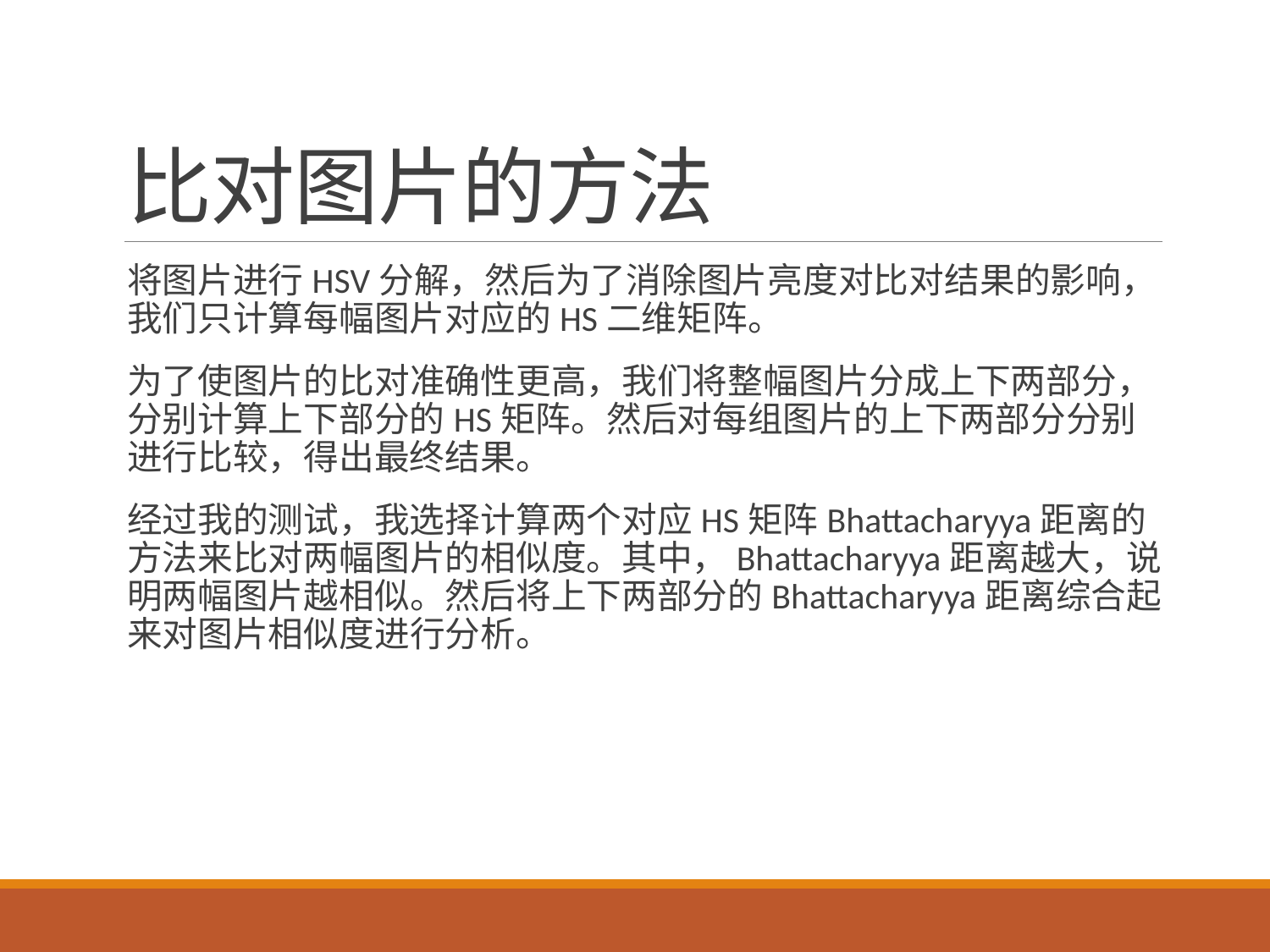

# 比对图片的方法
将图片进行HSV分解，然后为了消除图片亮度对比对结果的影响，我们只计算每幅图片对应的HS二维矩阵。
为了使图片的比对准确性更高，我们将整幅图片分成上下两部分，分别计算上下部分的HS矩阵。然后对每组图片的上下两部分分别进行比较，得出最终结果。
经过我的测试，我选择计算两个对应HS矩阵Bhattacharyya距离的方法来比对两幅图片的相似度。其中，Bhattacharyya距离越大，说明两幅图片越相似。然后将上下两部分的Bhattacharyya距离综合起来对图片相似度进行分析。